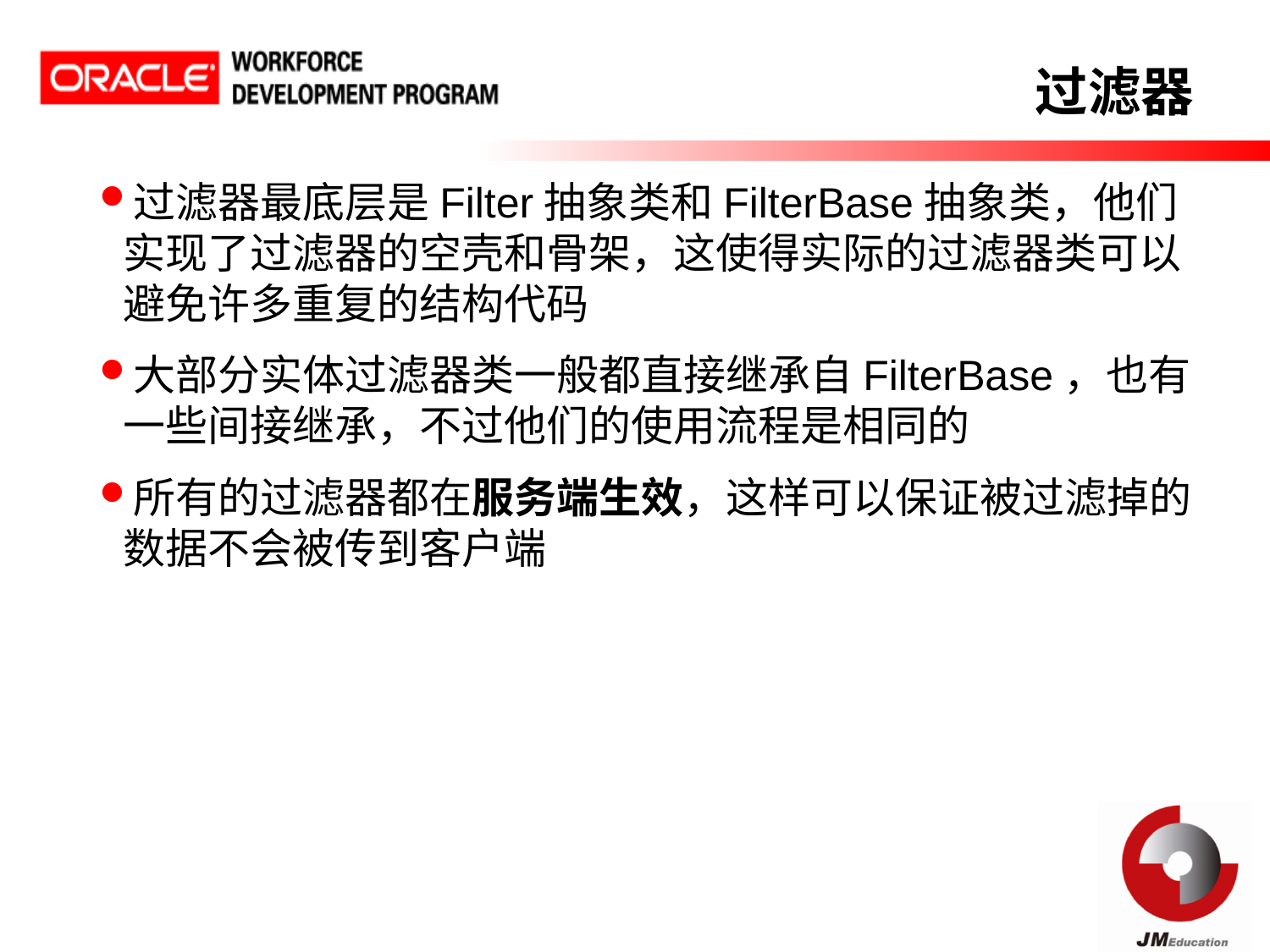

过滤器
过滤器最底层是Filter抽象类和FilterBase抽象类，他们实现了过滤器的空壳和骨架，这使得实际的过滤器类可以避免许多重复的结构代码
大部分实体过滤器类一般都直接继承自FilterBase，也有一些间接继承，不过他们的使用流程是相同的
所有的过滤器都在服务端生效，这样可以保证被过滤掉的数据不会被传到客户端